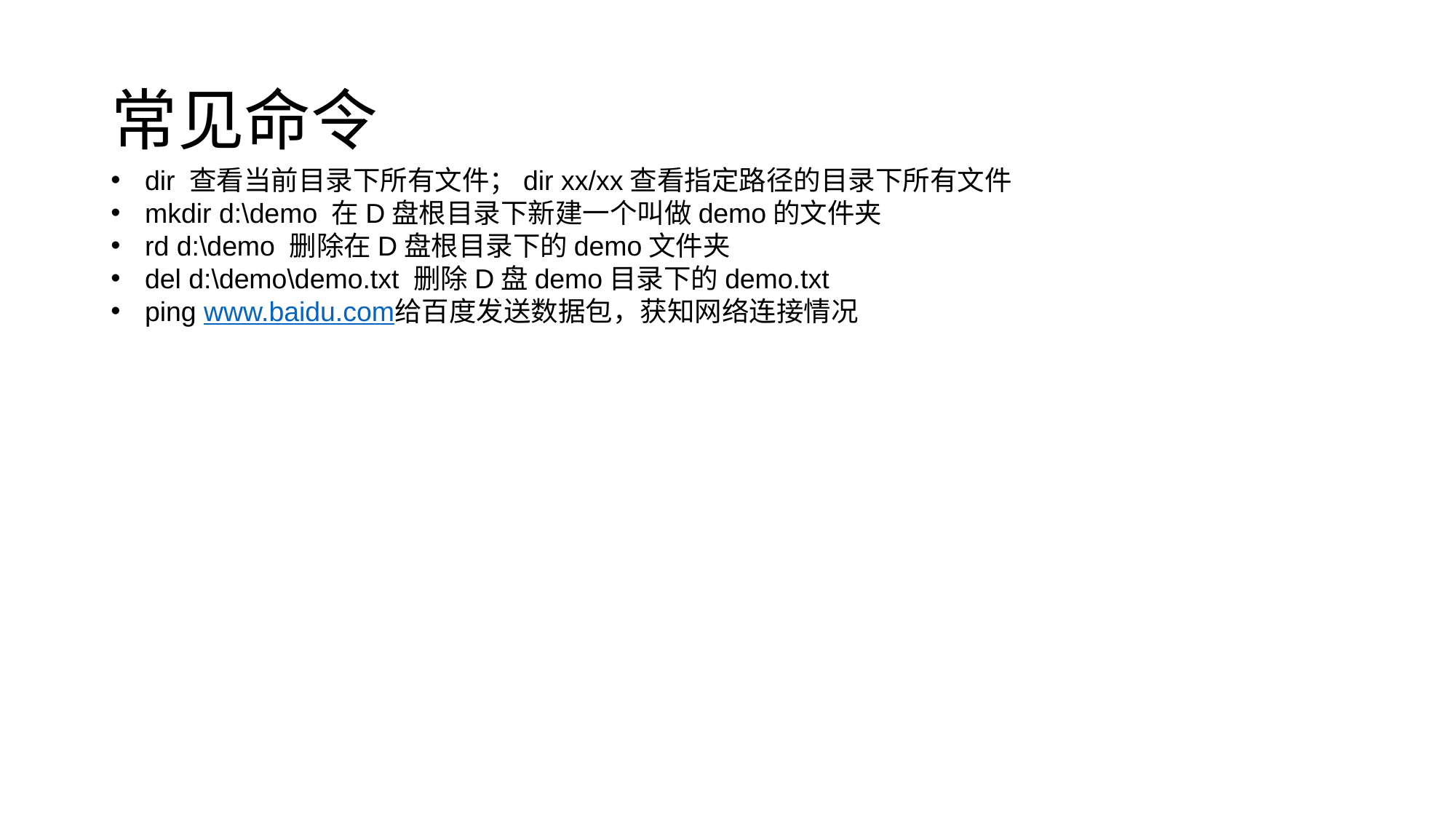

# 常见命令
dir 查看当前目录下所有文件；dir xx/xx查看指定路径的目录下所有文件
mkdir d:\demo 在D盘根目录下新建一个叫做demo的文件夹
rd d:\demo 删除在D盘根目录下的demo文件夹
del d:\demo\demo.txt 删除D盘demo目录下的demo.txt
ping www.baidu.com给百度发送数据包，获知网络连接情况